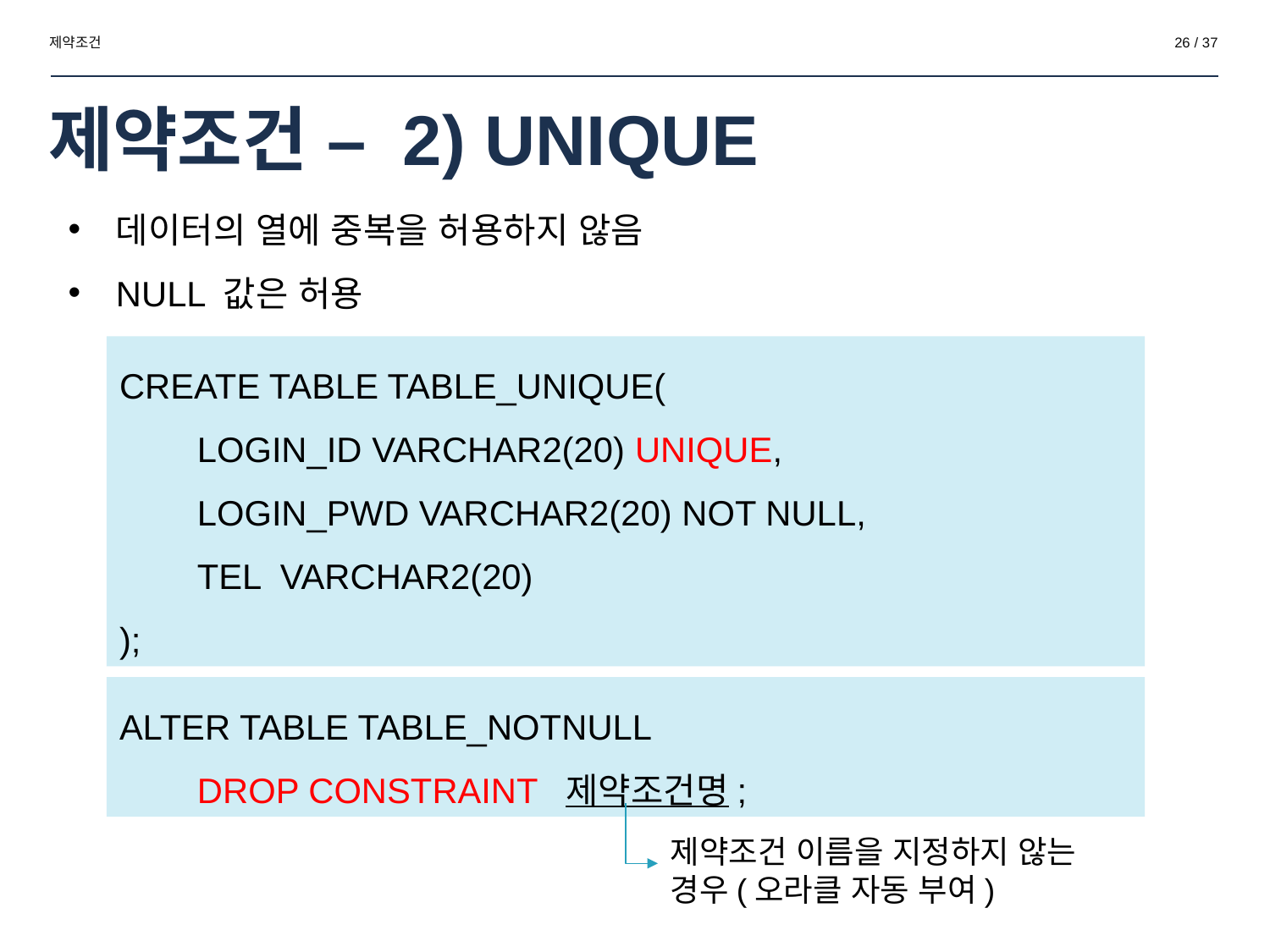

제약조건
26 / 37
# 제약조건 – 2) UNIQUE
데이터의 열에 중복을 허용하지 않음
NULL 값은 허용
CREATE TABLE TABLE_UNIQUE(
        LOGIN_ID VARCHAR2(20) UNIQUE,
        LOGIN_PWD VARCHAR2(20) NOT NULL,
        TEL  VARCHAR2(20)
);
ALTER TABLE TABLE_NOTNULL
        DROP CONSTRAINT  제약조건명;
제약조건 이름을 지정하지 않는 경우(오라클 자동 부여)